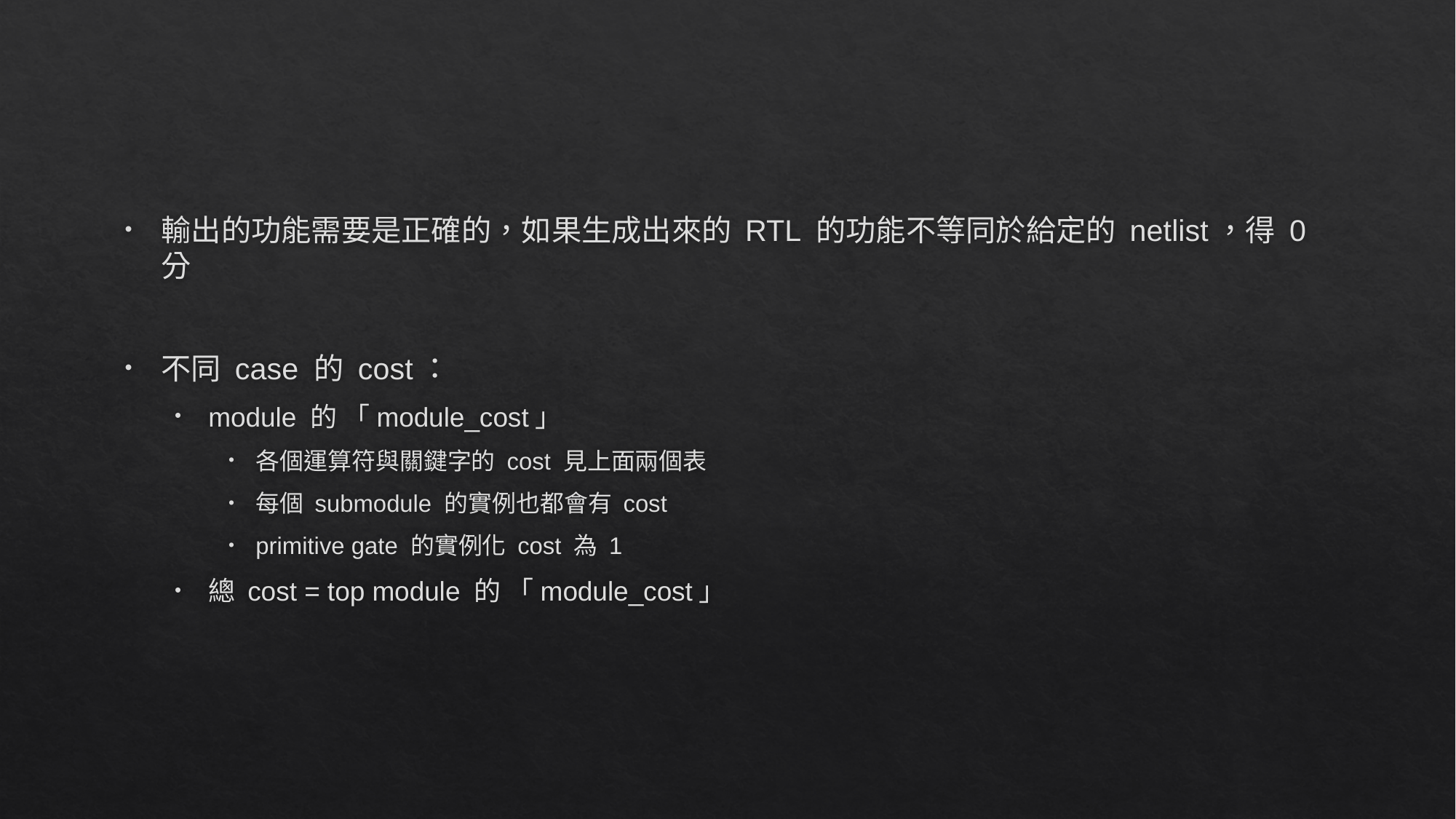

輸出的功能需要是正確的，如果生成出來的 RTL 的功能不等同於給定的 netlist，得 0 分

不同 case 的 cost：
module 的 「module_cost」
各個運算符與關鍵字的 cost 見上面兩個表
每個 submodule 的實例也都會有 cost
primitive gate 的實例化 cost 為 1
總 cost = top module 的 「module_cost」